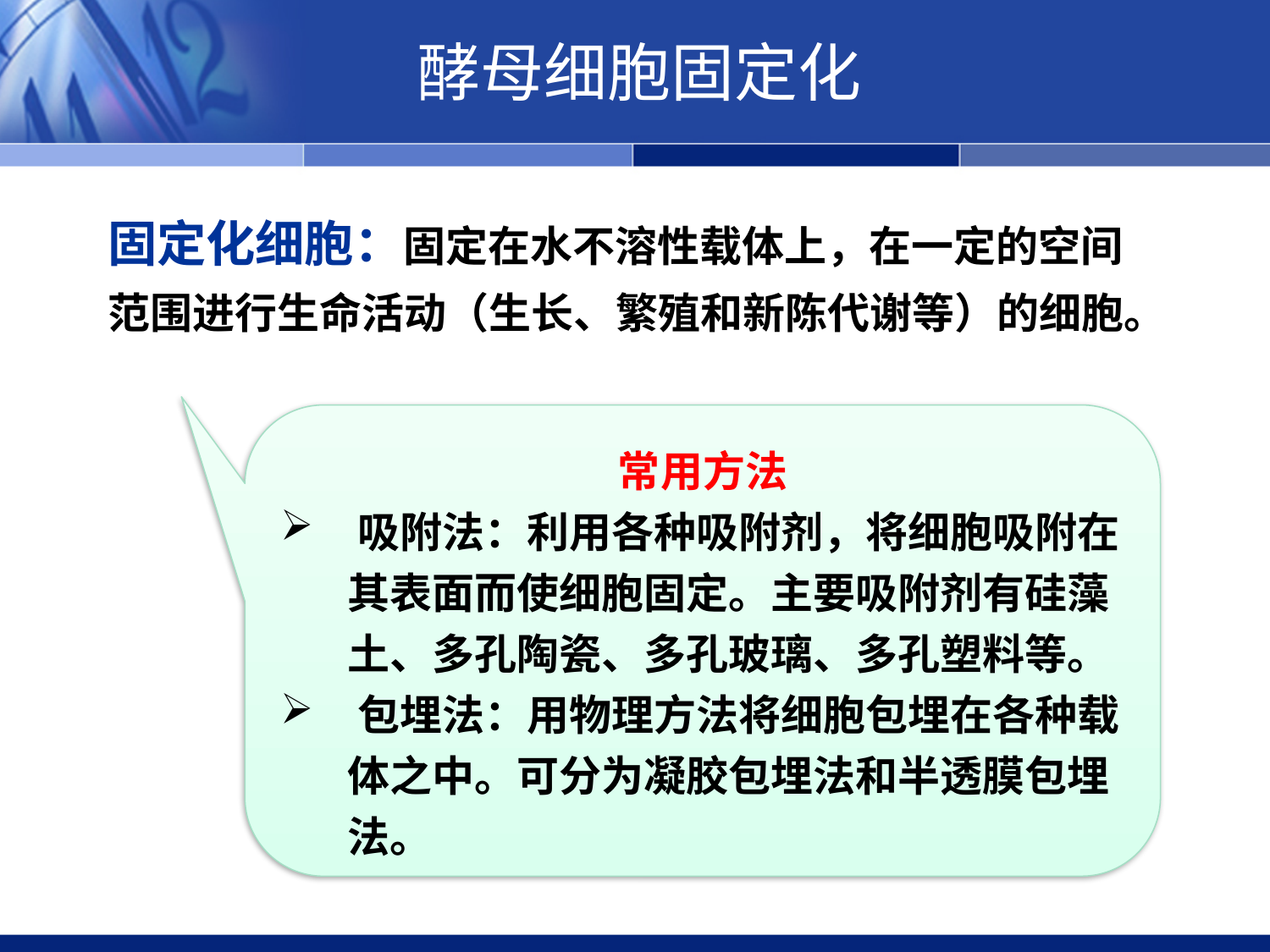

酵母细胞固定化
固定化细胞：固定在水不溶性载体上，在一定的空间范围进行生命活动（生长、繁殖和新陈代谢等）的细胞。
常用方法
  吸附法：利用各种吸附剂，将细胞吸附在
      其表面而使细胞固定。主要吸附剂有硅藻
      土、多孔陶瓷、多孔玻璃、多孔塑料等。
  包埋法：用物理方法将细胞包埋在各种载
      体之中。可分为凝胶包埋法和半透膜包埋
      法。